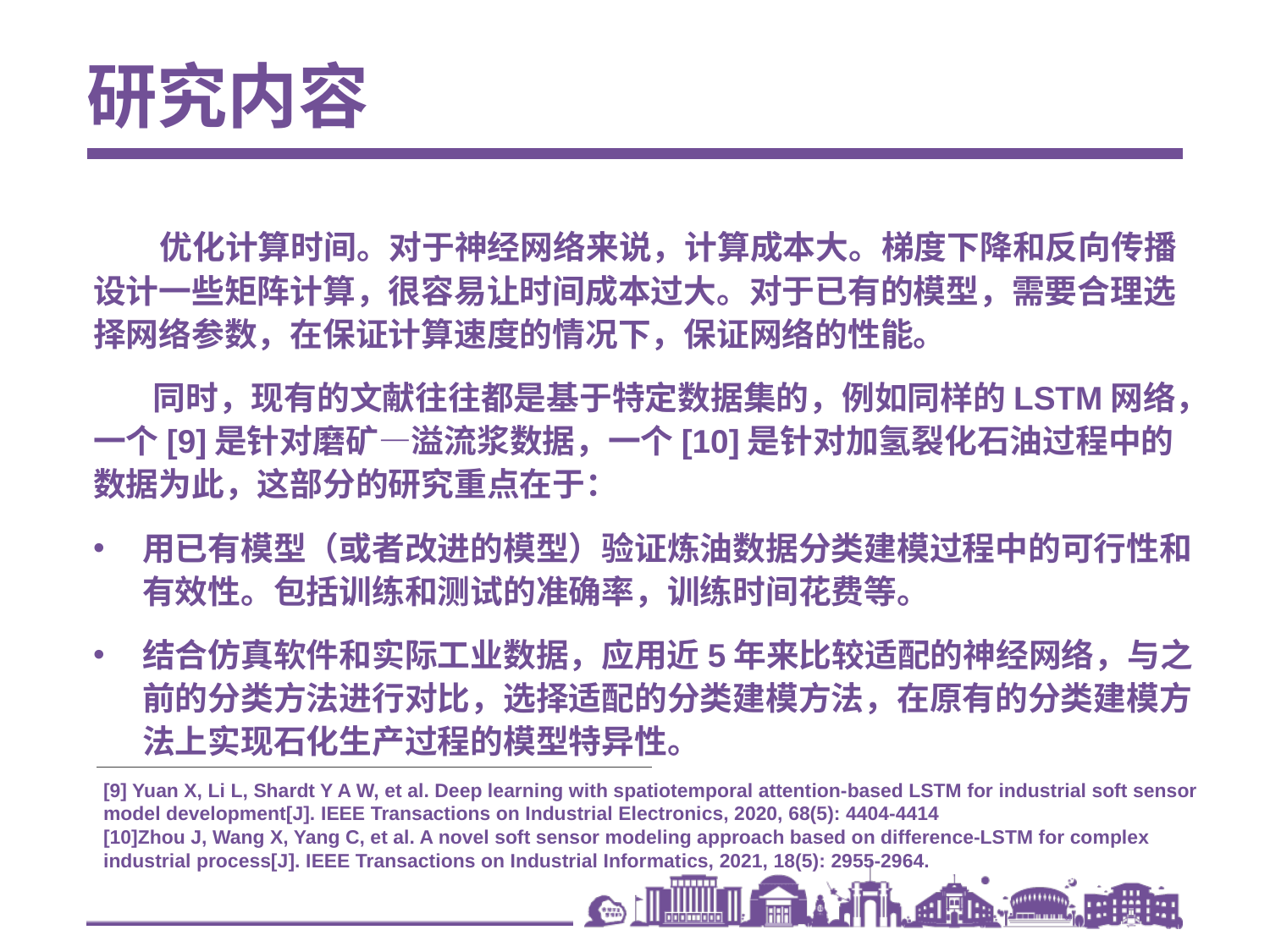

# 研究内容
       优化计算时间。对于神经网络来说，计算成本大。梯度下降和反向传播设计一些矩阵计算，很容易让时间成本过大。对于已有的模型，需要合理选择网络参数，在保证计算速度的情况下，保证网络的性能。
       同时，现有的文献往往都是基于特定数据集的，例如同样的LSTM网络，一个[9]是针对磨矿—溢流浆数据，一个[10]是针对加氢裂化石油过程中的数据为此，这部分的研究重点在于：
用已有模型（或者改进的模型）验证炼油数据分类建模过程中的可行性和有效性。包括训练和测试的准确率，训练时间花费等。
结合仿真软件和实际工业数据，应用近5年来比较适配的神经网络，与之前的分类方法进行对比，选择适配的分类建模方法，在原有的分类建模方法上实现石化生产过程的模型特异性。
[9] Yuan X, Li L, Shardt Y A W, et al. Deep learning with spatiotemporal attention-based LSTM for industrial soft sensor model development[J]. IEEE Transactions on Industrial Electronics, 2020, 68(5): 4404-4414
[10]Zhou J, Wang X, Yang C, et al. A novel soft sensor modeling approach based on difference-LSTM for complex industrial process[J]. IEEE Transactions on Industrial Informatics, 2021, 18(5): 2955-2964.